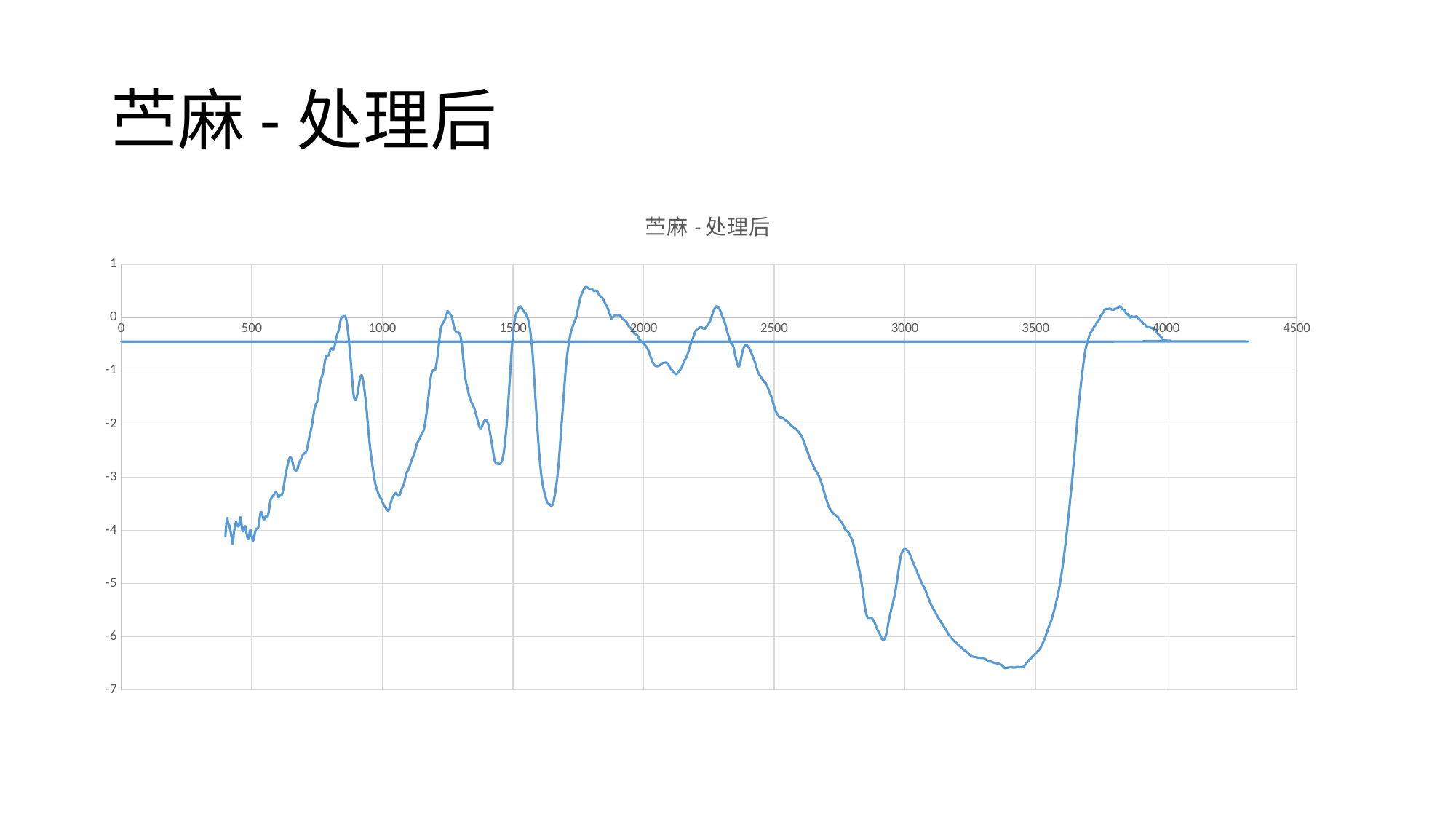

# 苎麻-处理后

### Chart: 苎麻-处理后

| Category |  |
|---|---|